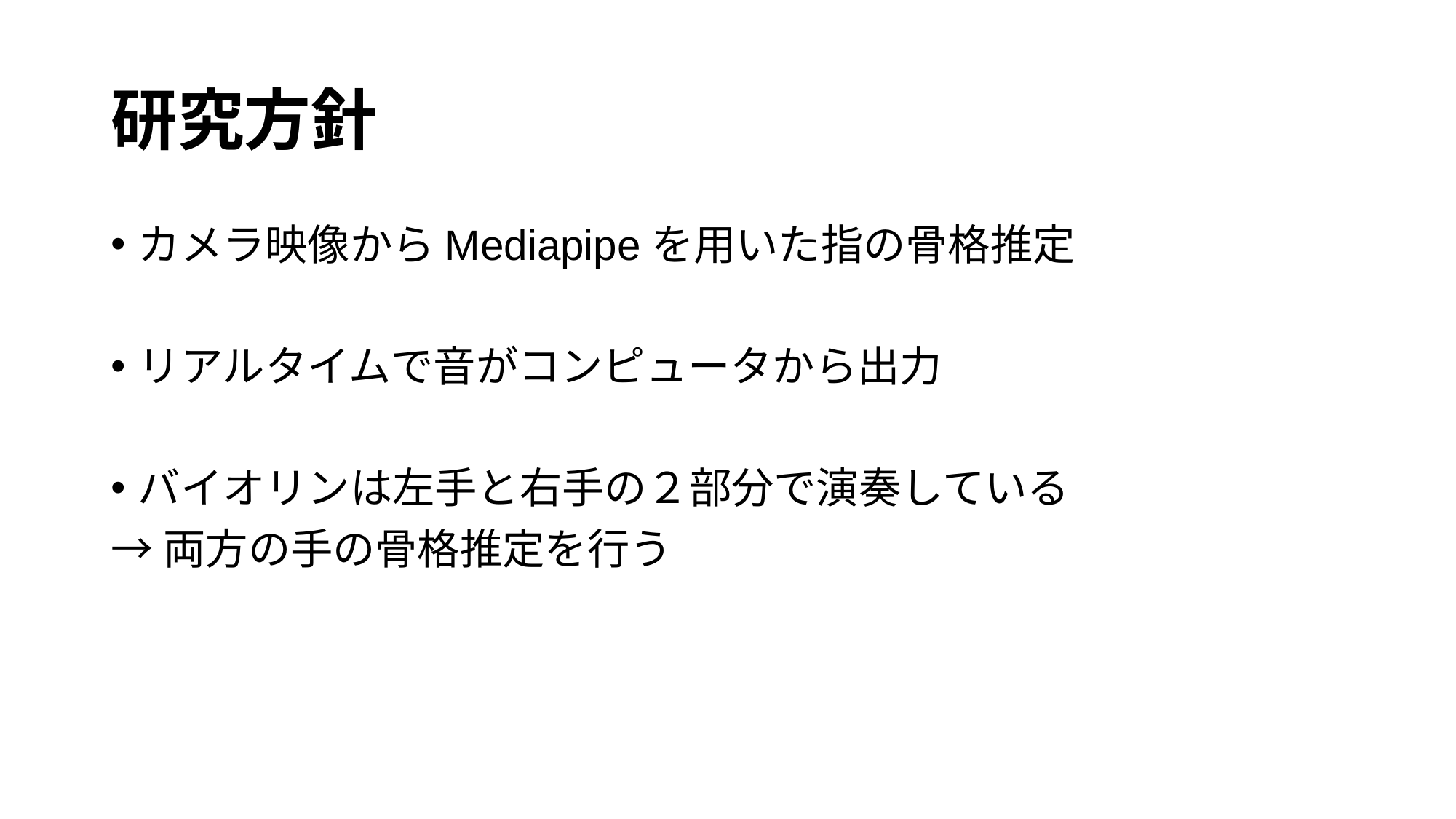

# 研究方針
カメラ映像からMediapipeを用いた指の骨格推定

リアルタイムで音がコンピュータから出力

バイオリンは左手と右手の２部分で演奏している
→両方の手の骨格推定を行う